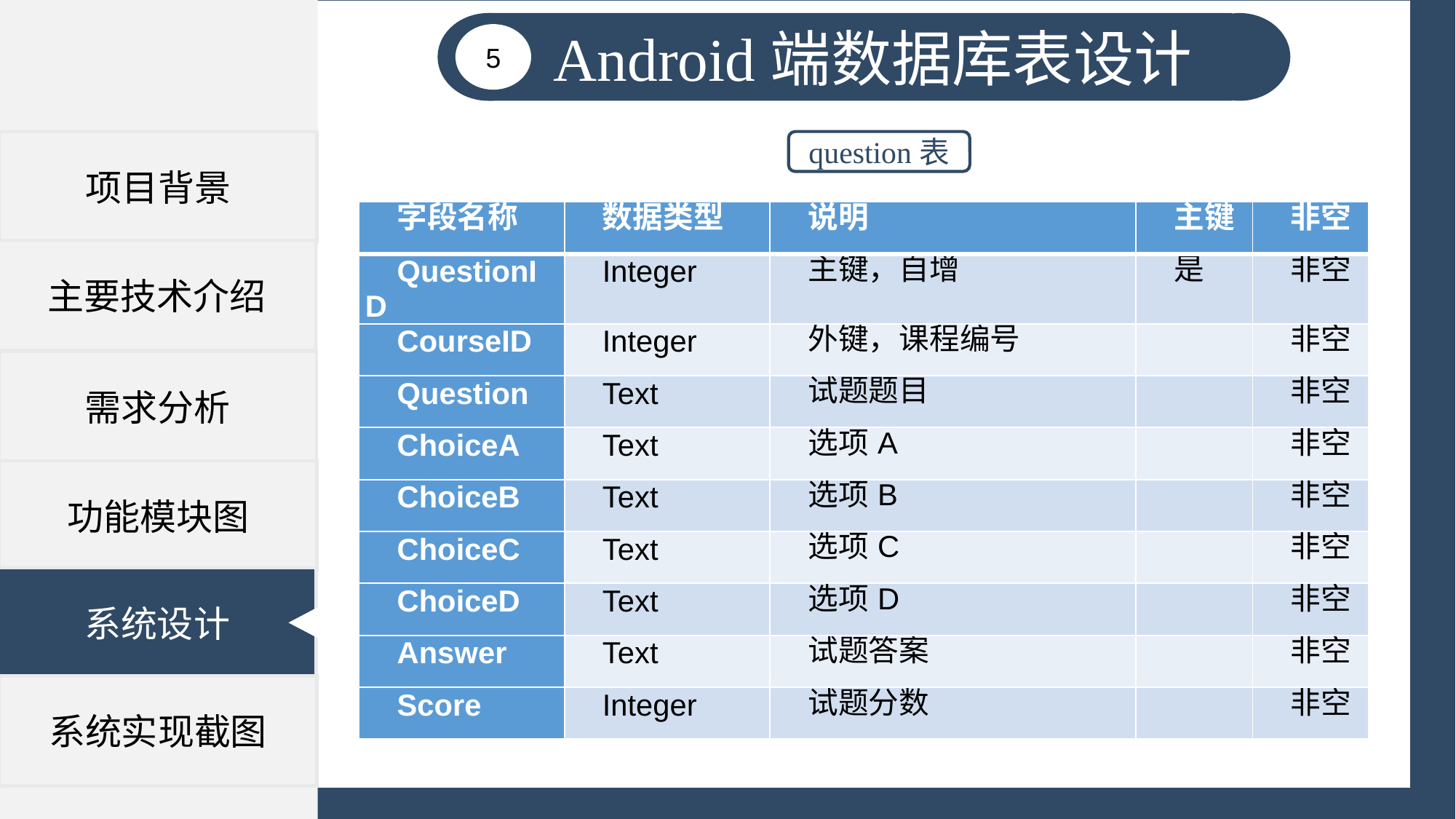

项目背景
需求分析
功能模块图
系统设计
系统实现截图
主要技术介绍

Android端数据库表设计
5
question表
| 字段名称 | 数据类型 | 说明 | 主键 | 非空 |
| --- | --- | --- | --- | --- |
| QuestionID | Integer | 主键，自增 | 是 | 非空 |
| CourseID | Integer | 外键，课程编号 |  | 非空 |
| Question | Text | 试题题目 |  | 非空 |
| ChoiceA | Text | 选项A |  | 非空 |
| ChoiceB | Text | 选项B |  | 非空 |
| ChoiceC | Text | 选项C |  | 非空 |
| ChoiceD | Text | 选项D |  | 非空 |
| Answer | Text | 试题答案 |  | 非空 |
| Score | Integer | 试题分数 |  | 非空 |